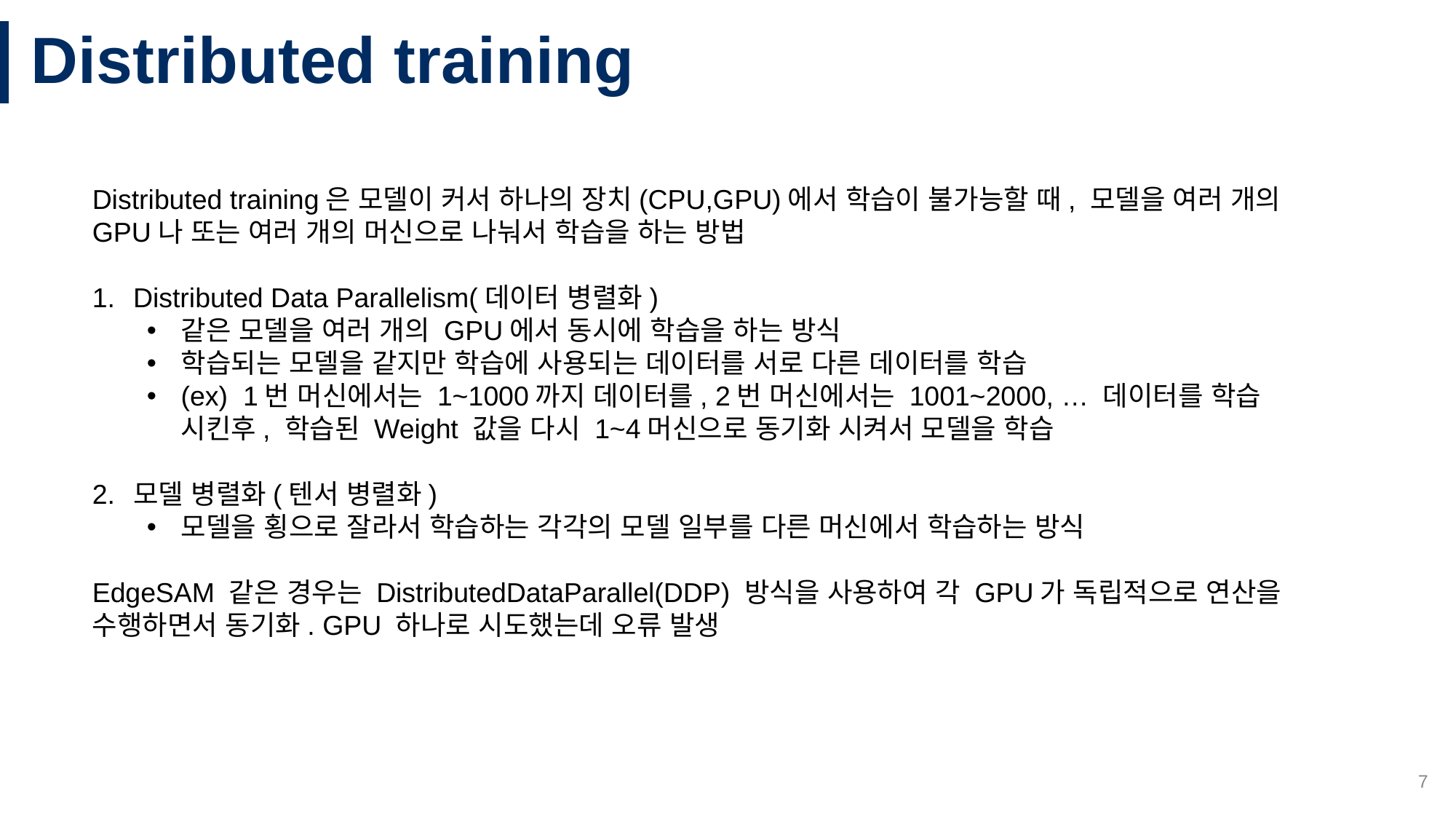

# Distributed training
Distributed training은 모델이 커서 하나의 장치(CPU,GPU)에서 학습이 불가능할 때, 모델을 여러 개의 GPU나 또는 여러 개의 머신으로 나눠서 학습을 하는 방법

Distributed Data Parallelism(데이터 병렬화)
같은 모델을 여러 개의 GPU에서 동시에 학습을 하는 방식
학습되는 모델을 같지만 학습에 사용되는 데이터를 서로 다른 데이터를 학습
(ex)  1번 머신에서는 1~1000까지 데이터를, 2번 머신에서는 1001~2000, … 데이터를 학습 시킨후, 학습된 Weight 값을 다시 1~4머신으로 동기화 시켜서 모델을 학습

모델 병렬화(텐서 병렬화)
모델을 횡으로 잘라서 학습하는 각각의 모델 일부를 다른 머신에서 학습하는 방식

EdgeSAM 같은 경우는 DistributedDataParallel(DDP) 방식을 사용하여 각 GPU가 독립적으로 연산을 수행하면서 동기화. GPU 하나로 시도했는데 오류 발생

7